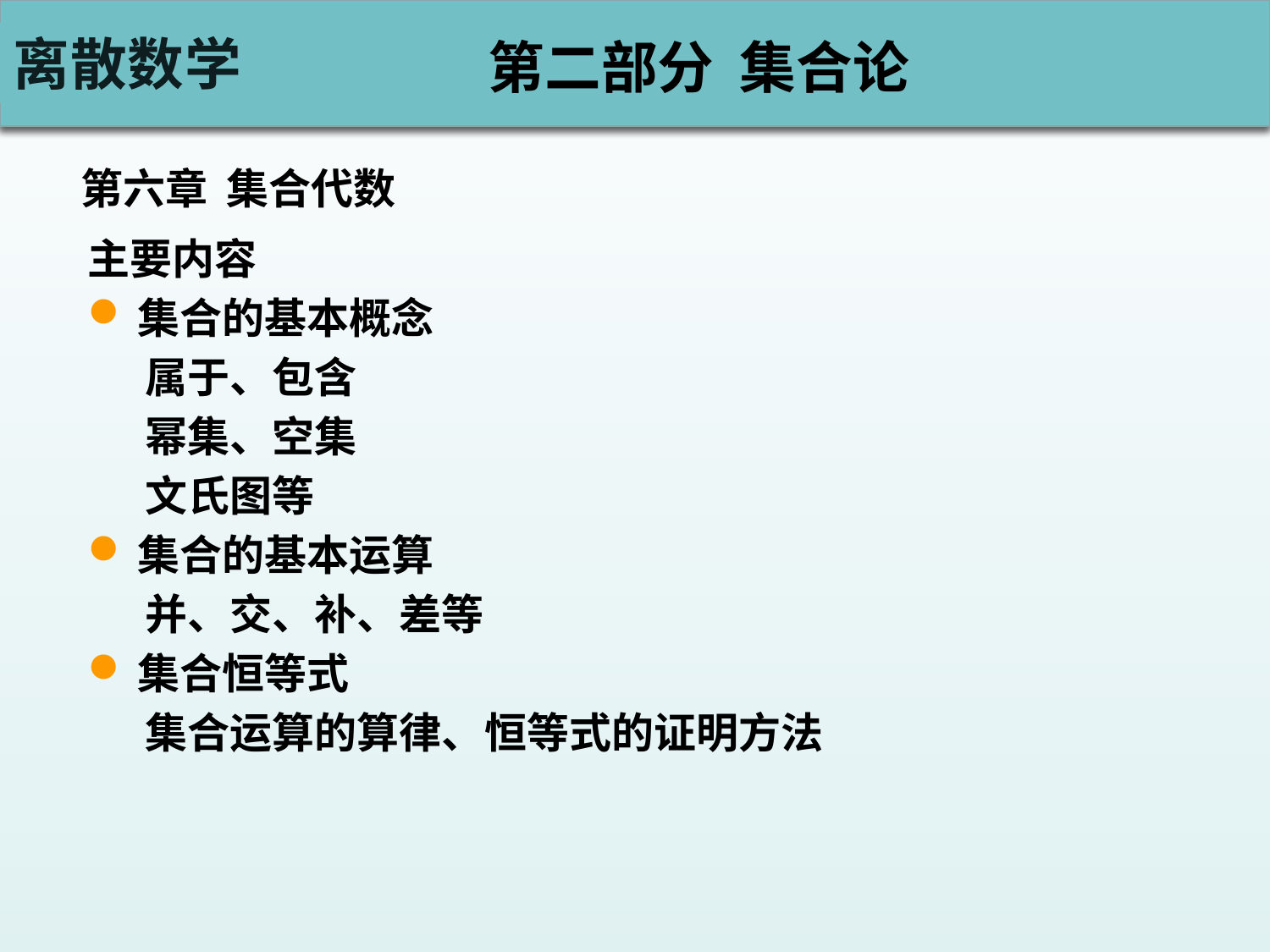

# 第二部分  集合论
第六章  集合代数
主要内容
集合的基本概念
     属于、包含
     幂集、空集
     文氏图等
集合的基本运算
     并、交、补、差等
集合恒等式
     集合运算的算律、恒等式的证明方法